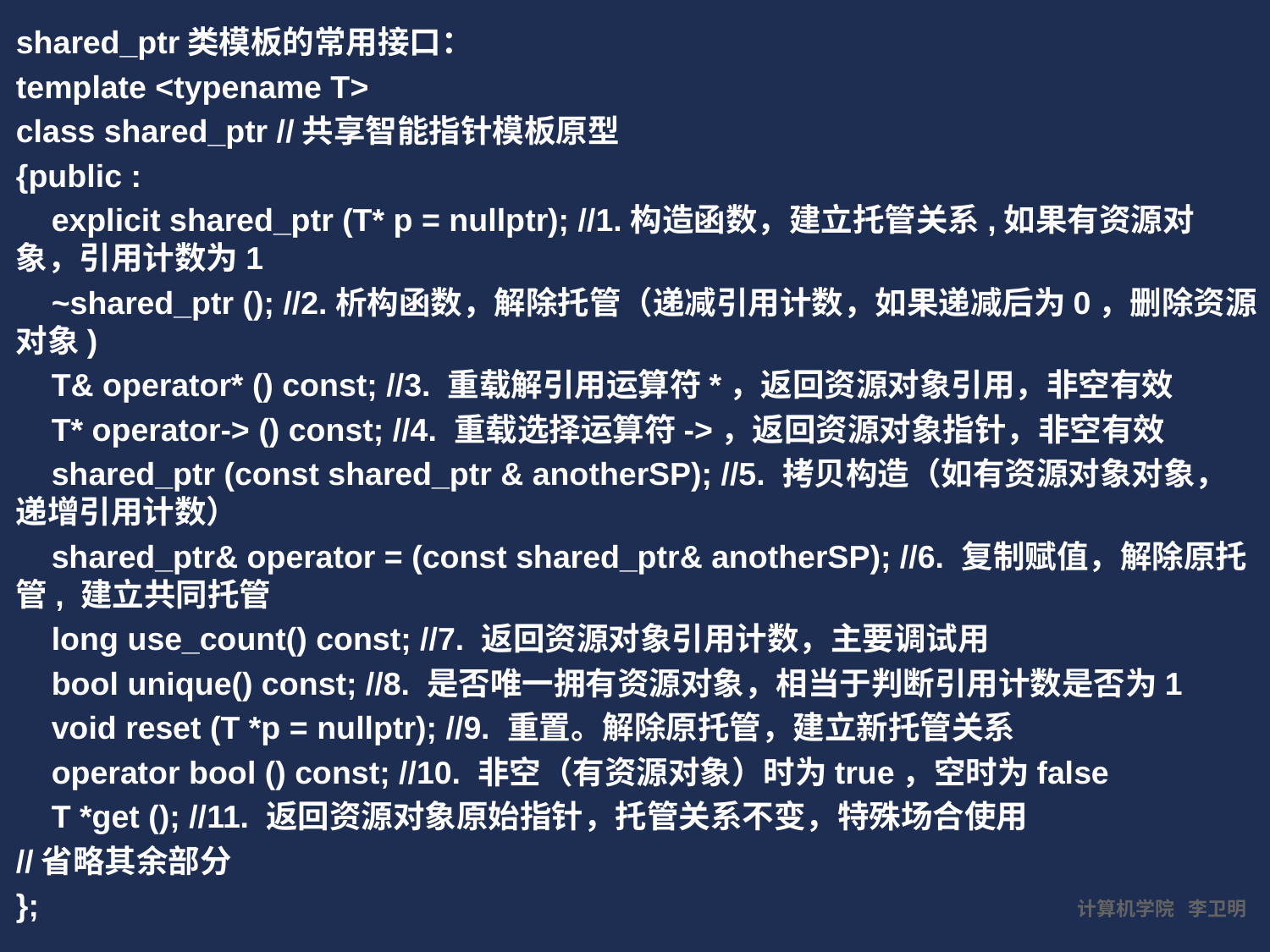

shared_ptr类模板的常用接口：
template <typename T>
class shared_ptr //共享智能指针模板原型
{public :
    explicit shared_ptr (T* p = nullptr); //1.构造函数，建立托管关系,如果有资源对象，引用计数为1
    ~shared_ptr (); //2.析构函数，解除托管（递减引用计数，如果递减后为0，删除资源对象)
    T& operator* () const; //3. 重载解引用运算符*，返回资源对象引用，非空有效
    T* operator-> () const; //4. 重载选择运算符->，返回资源对象指针，非空有效
    shared_ptr (const shared_ptr & anotherSP); //5. 拷贝构造（如有资源对象对象，递增引用计数）
    shared_ptr& operator = (const shared_ptr& anotherSP); //6. 复制赋值，解除原托管, 建立共同托管
    long use_count() const; //7. 返回资源对象引用计数，主要调试用
    bool unique() const; //8. 是否唯一拥有资源对象，相当于判断引用计数是否为1
    void reset (T *p = nullptr); //9. 重置。解除原托管，建立新托管关系
    operator bool () const; //10. 非空（有资源对象）时为true，空时为false
    T *get (); //11. 返回资源对象原始指针，托管关系不变，特殊场合使用
//省略其余部分
};
计算机学院   李卫明